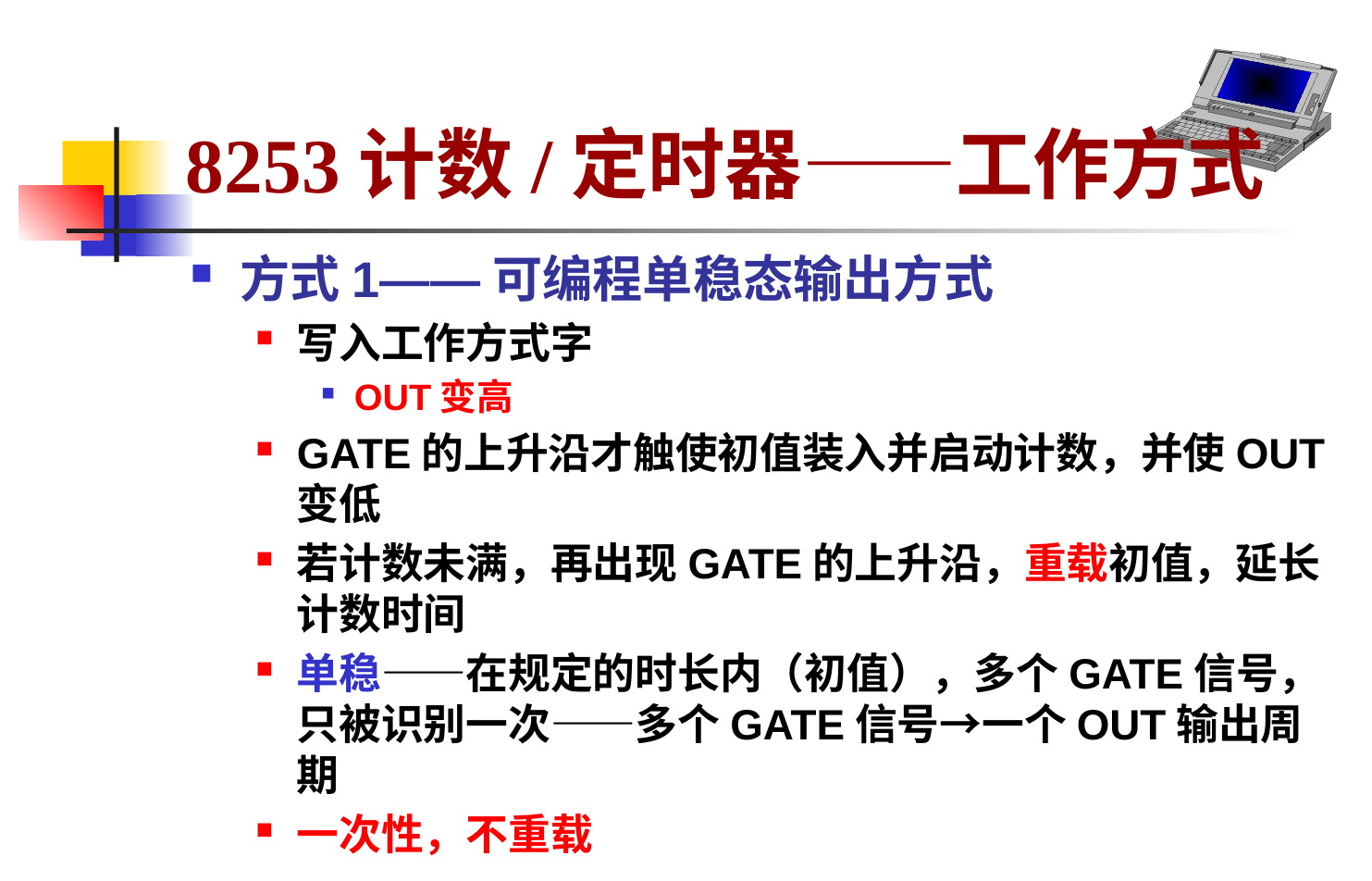

# 8253计数/定时器——工作方式
方式1——可编程单稳态输出方式
写入工作方式字
OUT变高
GATE的上升沿才触使初值装入并启动计数，并使OUT变低
若计数未满，再出现GATE的上升沿，重载初值，延长计数时间
单稳——在规定的时长内（初值），多个GATE信号，只被识别一次——多个GATE信号→一个OUT输出周期
一次性，不重载